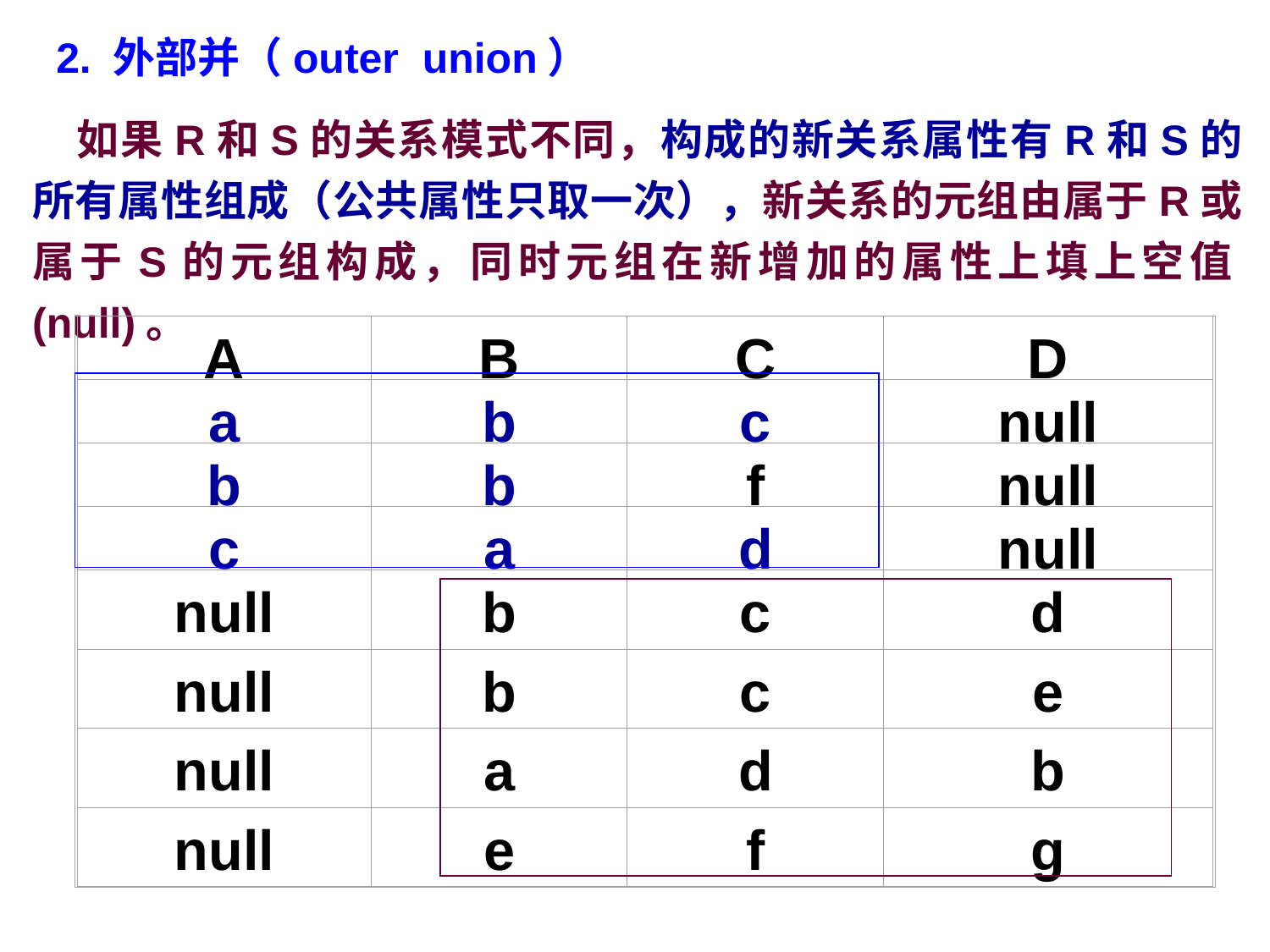

2. 外部并（outer  union）
   如果R和S的关系模式不同，构成的新关系属性有R和S的所有属性组成（公共属性只取一次），新关系的元组由属于R或属于S的元组构成，同时元组在新增加的属性上填上空值(null)。

A

B

C

D

a

b

c

null

b

b

f

null

c

a

d

null

null

b

c

d

null

b

c

e

null

a

d

b

null

e

f

g